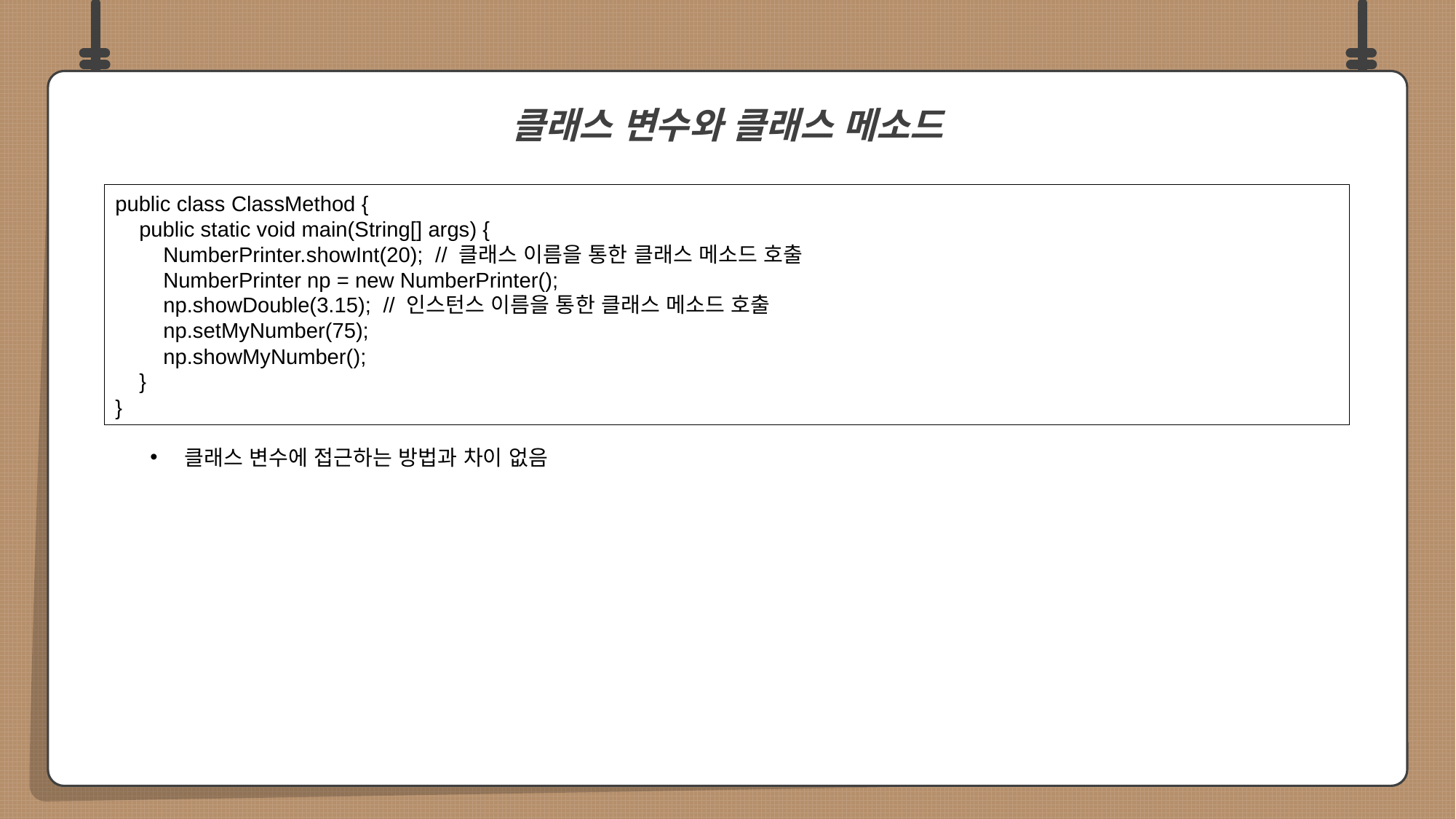

클래스 변수에 접근하는 방법과 차이 없음
클래스 변수와 클래스 메소드

public class ClassMethod {
    public static void main(String[] args) {
        NumberPrinter.showInt(20);  // 클래스 이름을 통한 클래스 메소드 호출
        NumberPrinter np = new NumberPrinter();
        np.showDouble(3.15);  // 인스턴스 이름을 통한 클래스 메소드 호출
        np.setMyNumber(75);
        np.showMyNumber();
    }
}